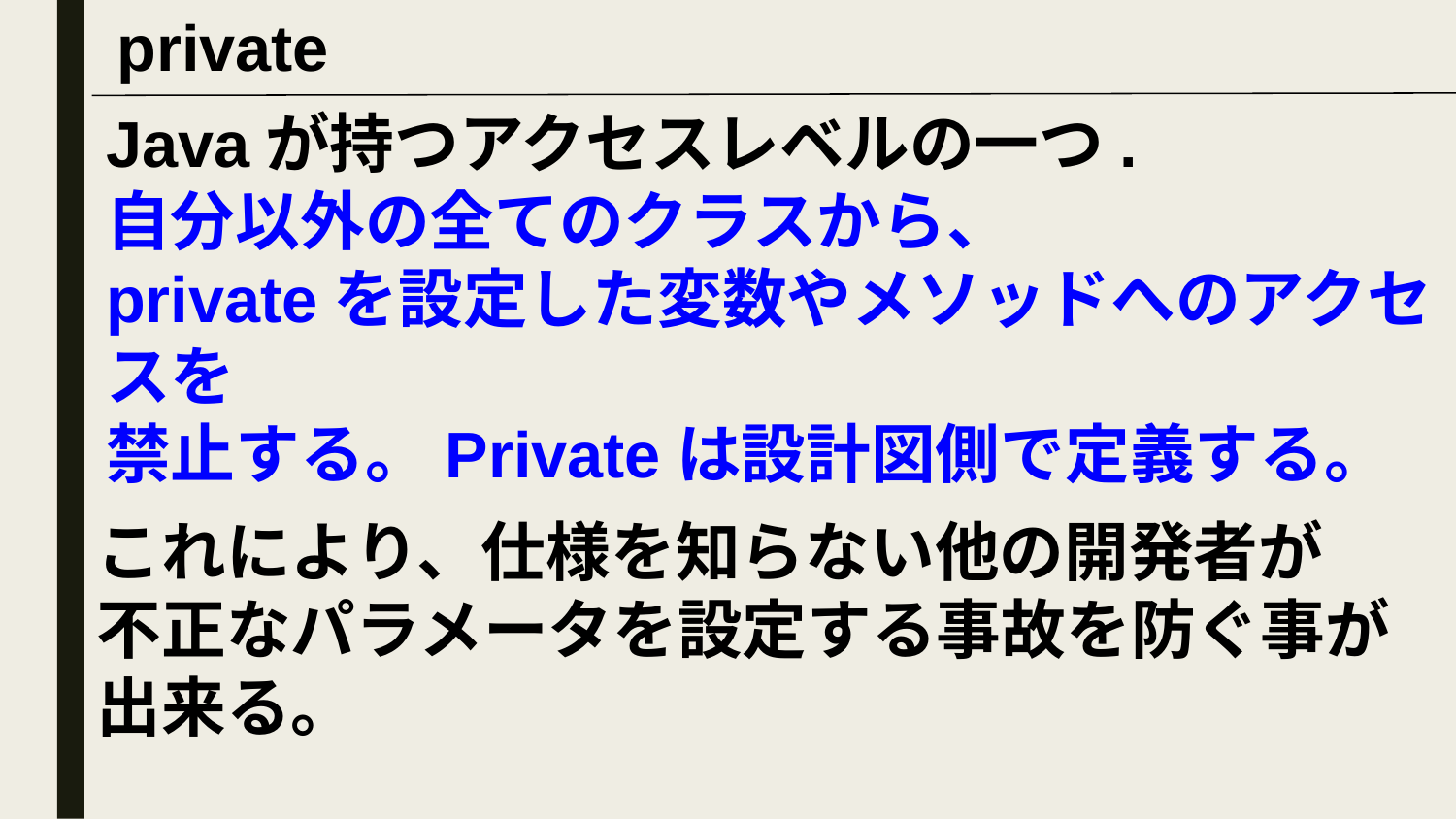

private
Javaが持つアクセスレベルの一つ.
自分以外の全てのクラスから、
privateを設定した変数やメソッドへのアクセスを
禁止する。Privateは設計図側で定義する。
これにより、仕様を知らない他の開発者が
不正なパラメータを設定する事故を防ぐ事が出来る。